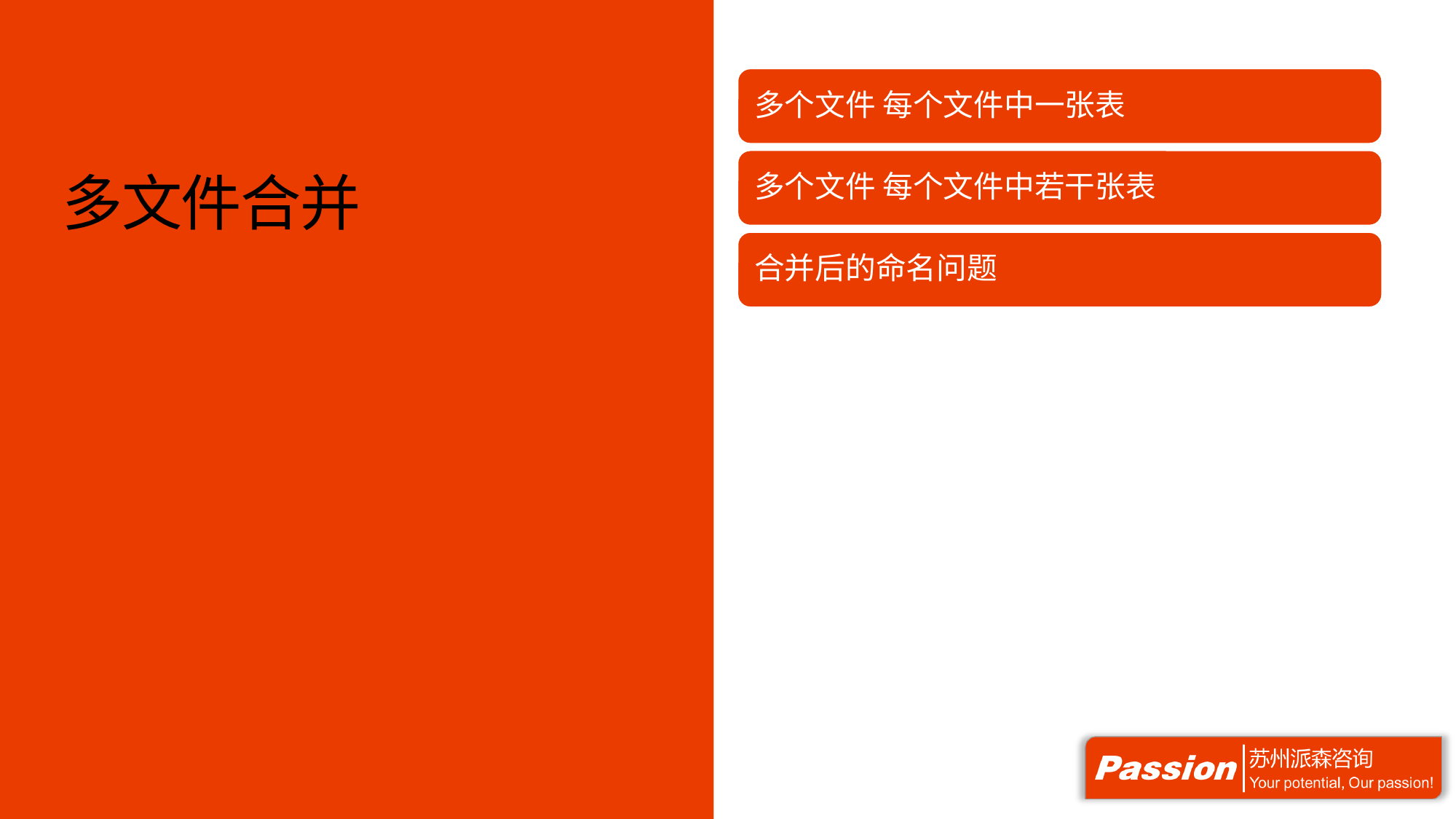

多个文件 每个文件中一张表
多个文件 每个文件中若干张表
合并后的命名问题
多文件合并